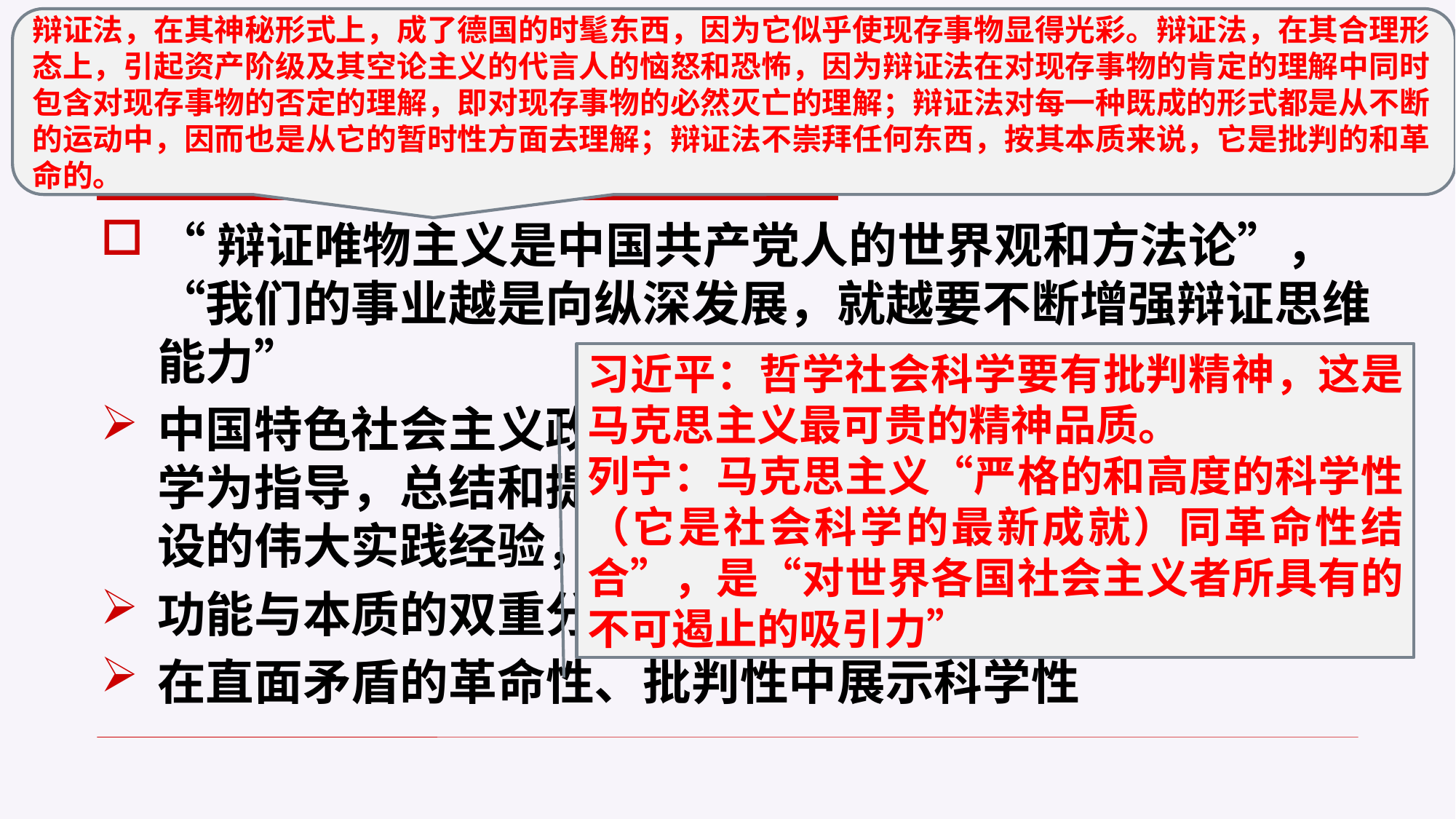

辩证法，在其神秘形式上，成了德国的时髦东西，因为它似乎使现存事物显得光彩。辩证法，在其合理形态上，引起资产阶级及其空论主义的代言人的恼怒和恐怖，因为辩证法在对现存事物的肯定的理解中同时包含对现存事物的否定的理解，即对现存事物的必然灭亡的理解；辩证法对每一种既成的形式都是从不断的运动中，因而也是从它的暂时性方面去理解；辩证法不崇拜任何东西，按其本质来说，它是批判的和革命的。
# 辩证
“辩证唯物主义是中国共产党人的世界观和方法论”，“我们的事业越是向纵深发展，就越要不断增强辩证思维能力”
中国特色社会主义政治经济学，要以马克思主义政治经济学为指导，总结和提炼我国改革开放和社会主义现代化建设的伟大实践经验，同时借鉴西方经济学的有益成分
功能与本质的双重分析
在直面矛盾的革命性、批判性中展示科学性
习近平：哲学社会科学要有批判精神，这是马克思主义最可贵的精神品质。
列宁：马克思主义“严格的和高度的科学性（它是社会科学的最新成就）同革命性结合”，是“对世界各国社会主义者所具有的不可遏止的吸引力”